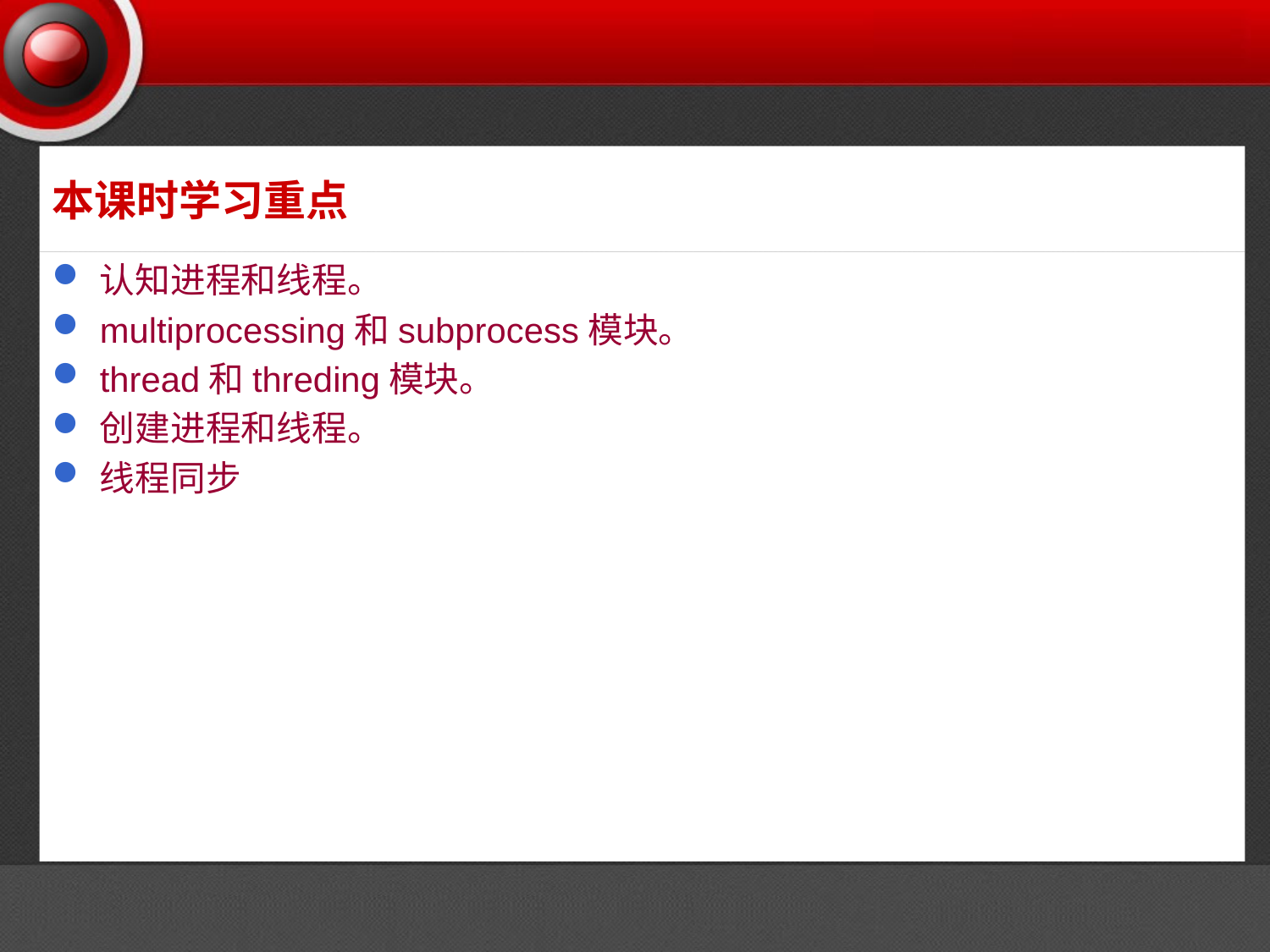

# 本课时学习重点
认知进程和线程。
multiprocessing和subprocess模块。
thread和threding模块。
创建进程和线程。
线程同步